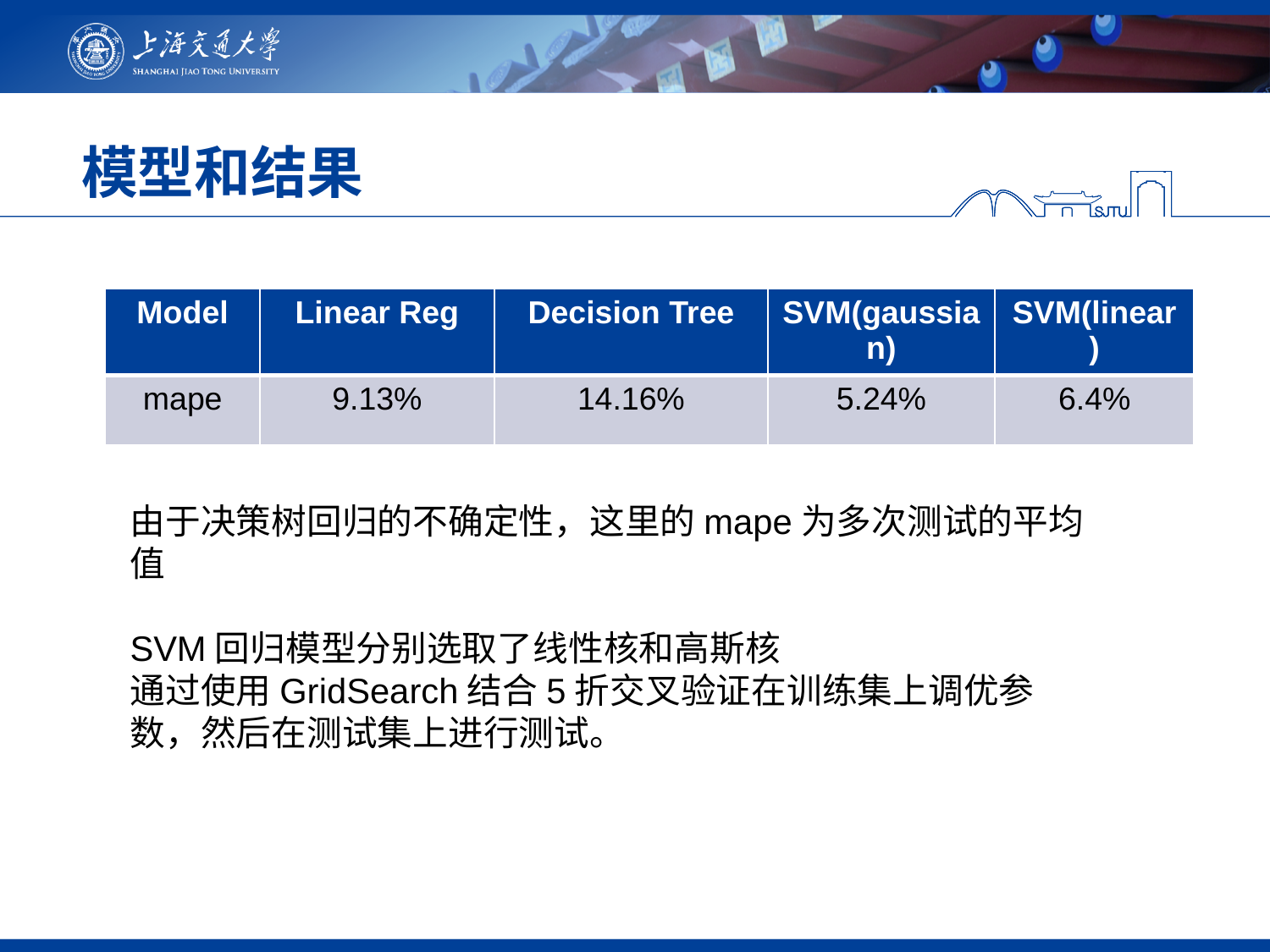

# 模型和结果
| Model | Linear Reg | Decision Tree | SVM(gaussian) | SVM(linear) |
| --- | --- | --- | --- | --- |
| mape | 9.13% | 14.16% | 5.24% | 6.4% |
由于决策树回归的不确定性，这里的mape为多次测试的平均值

SVM回归模型分别选取了线性核和高斯核
通过使用GridSearch结合5折交叉验证在训练集上调优参数，然后在测试集上进行测试。